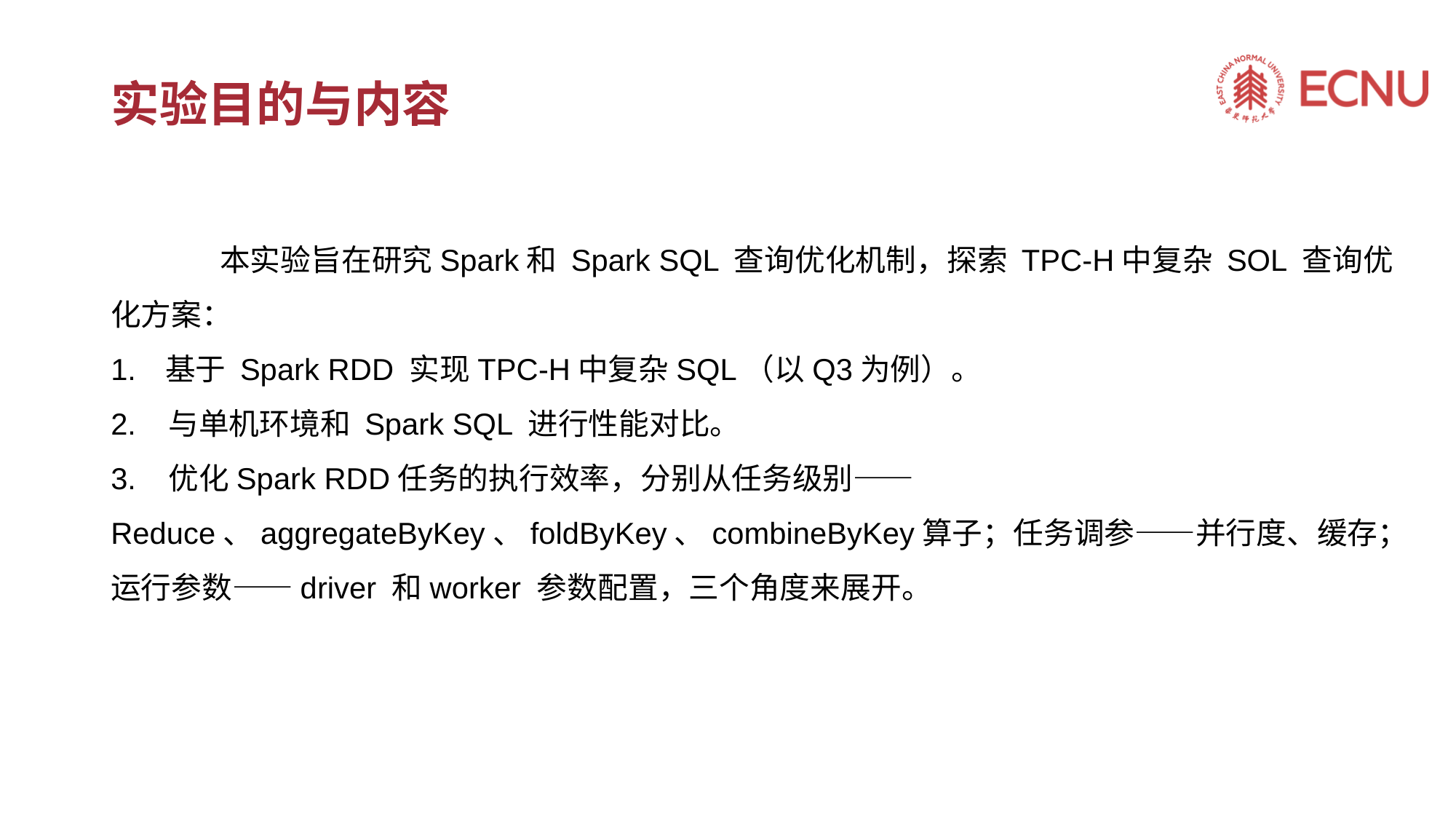

# 实验目的与内容
	本实验旨在研究Spark和 Spark SQL 查询优化机制，探索 TPC-H中复杂 SOL 查询优化方案：
基于 Spark RDD 实现TPC-H中复杂SQL（以Q3为例）。
2.   与单机环境和 Spark SQL 进行性能对比。
3.   优化Spark RDD任务的执行效率，分别从任务级别——Reduce、aggregateByKey、foldByKey、combineByKey算子；任务调参——并行度、缓存；运行参数——driver 和worker 参数配置，三个角度来展开。